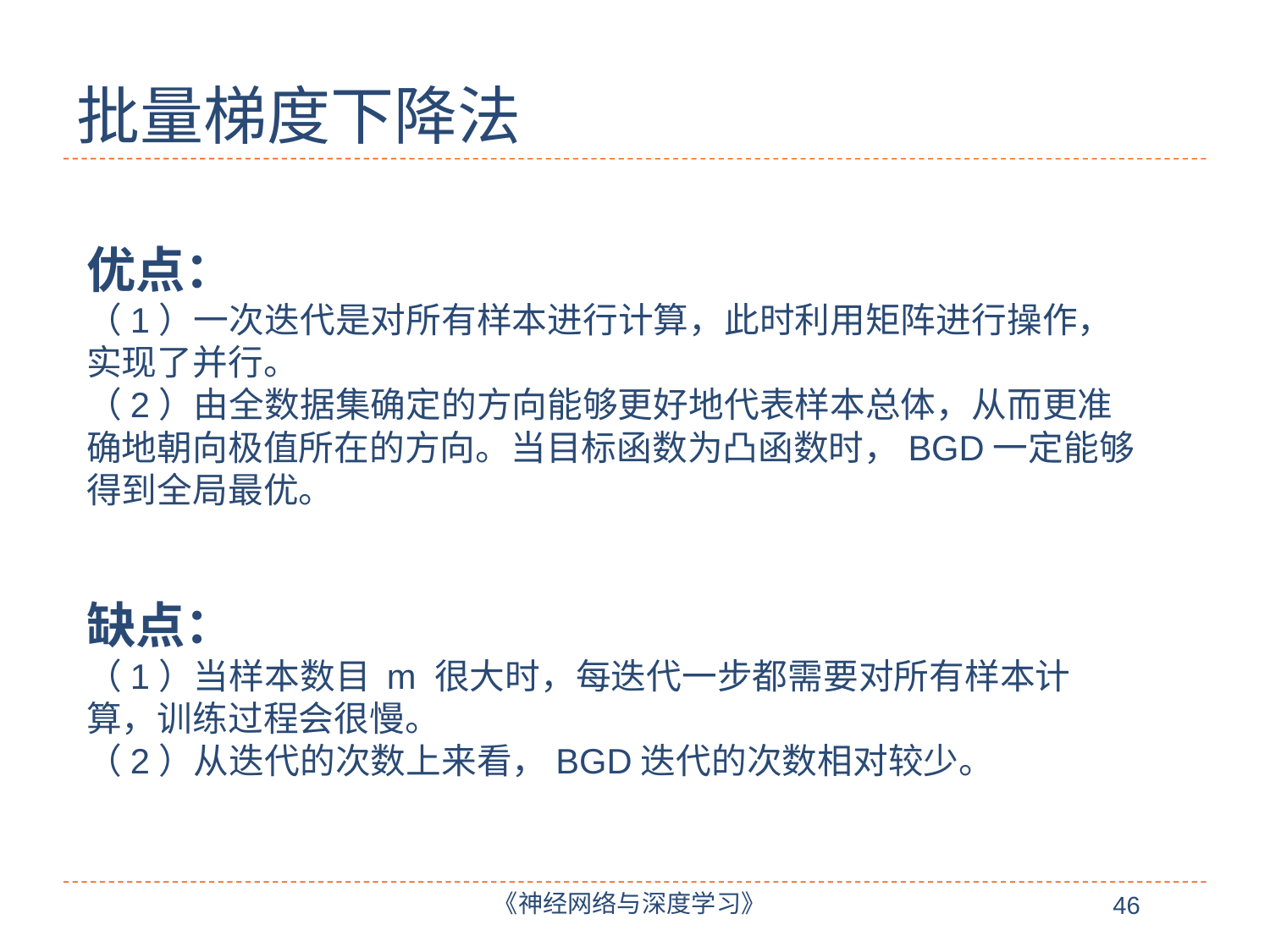

# 批量梯度下降法
优点：
（1）一次迭代是对所有样本进行计算，此时利用矩阵进行操作，实现了并行。
（2）由全数据集确定的方向能够更好地代表样本总体，从而更准确地朝向极值所在的方向。当目标函数为凸函数时，BGD一定能够得到全局最优。

缺点：
（1）当样本数目 m 很大时，每迭代一步都需要对所有样本计算，训练过程会很慢。
（2）从迭代的次数上来看，BGD迭代的次数相对较少。